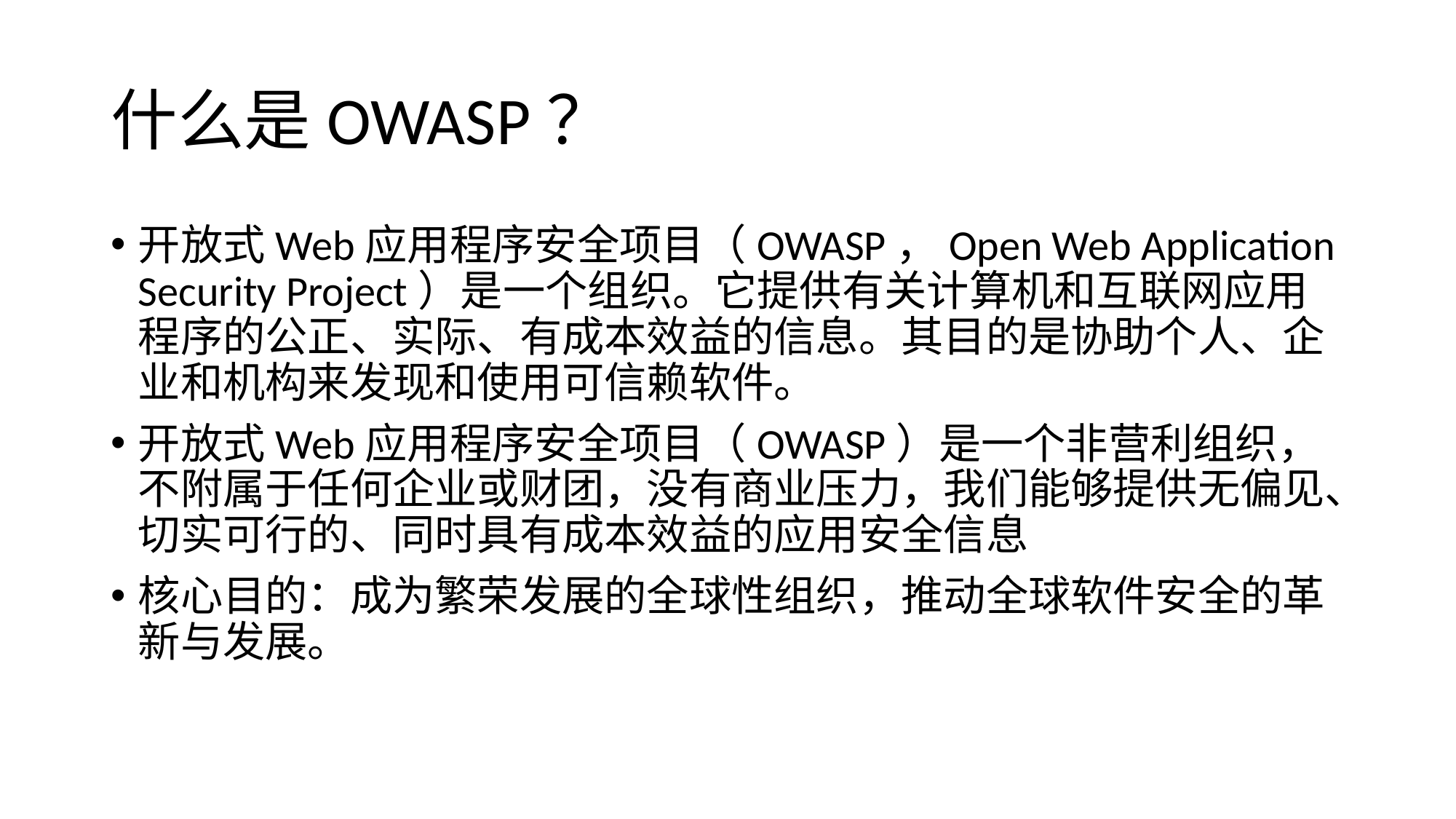

# 什么是OWASP？
开放式Web应用程序安全项目（OWASP，Open Web Application Security Project）是一个组织。它提供有关计算机和互联网应用程序的公正、实际、有成本效益的信息。其目的是协助个人、企业和机构来发现和使用可信赖软件。
开放式Web应用程序安全项目（OWASP）是一个非营利组织，不附属于任何企业或财团，没有商业压力，我们能够提供无偏见、切实可行的、同时具有成本效益的应用安全信息
核心目的：成为繁荣发展的全球性组织，推动全球软件安全的革新与发展。